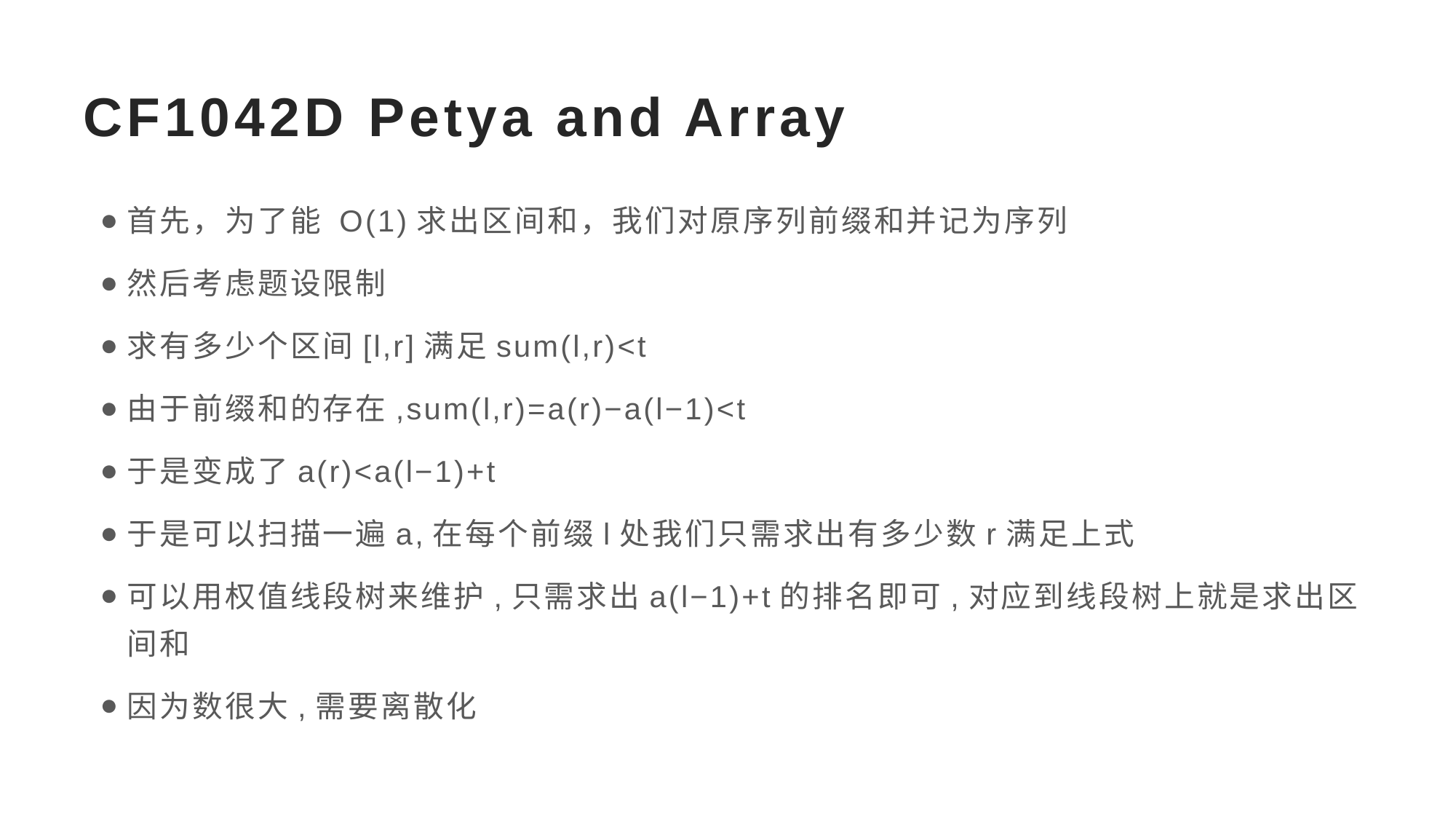

# CF1042D Petya and Array
首先，为了能 O(1)求出区间和，我们对原序列前缀和并记为序列
然后考虑题设限制
求有多少个区间[l,r]满足sum(l,r)<t
由于前缀和的存在,sum(l,r)=a(r)−a(l−1)<t
于是变成了a(r)<a(l−1)+t
于是可以扫描一遍a,在每个前缀l处我们只需求出有多少数r满足上式
可以用权值线段树来维护,只需求出a(l−1)+t的排名即可,对应到线段树上就是求出区间和
因为数很大,需要离散化